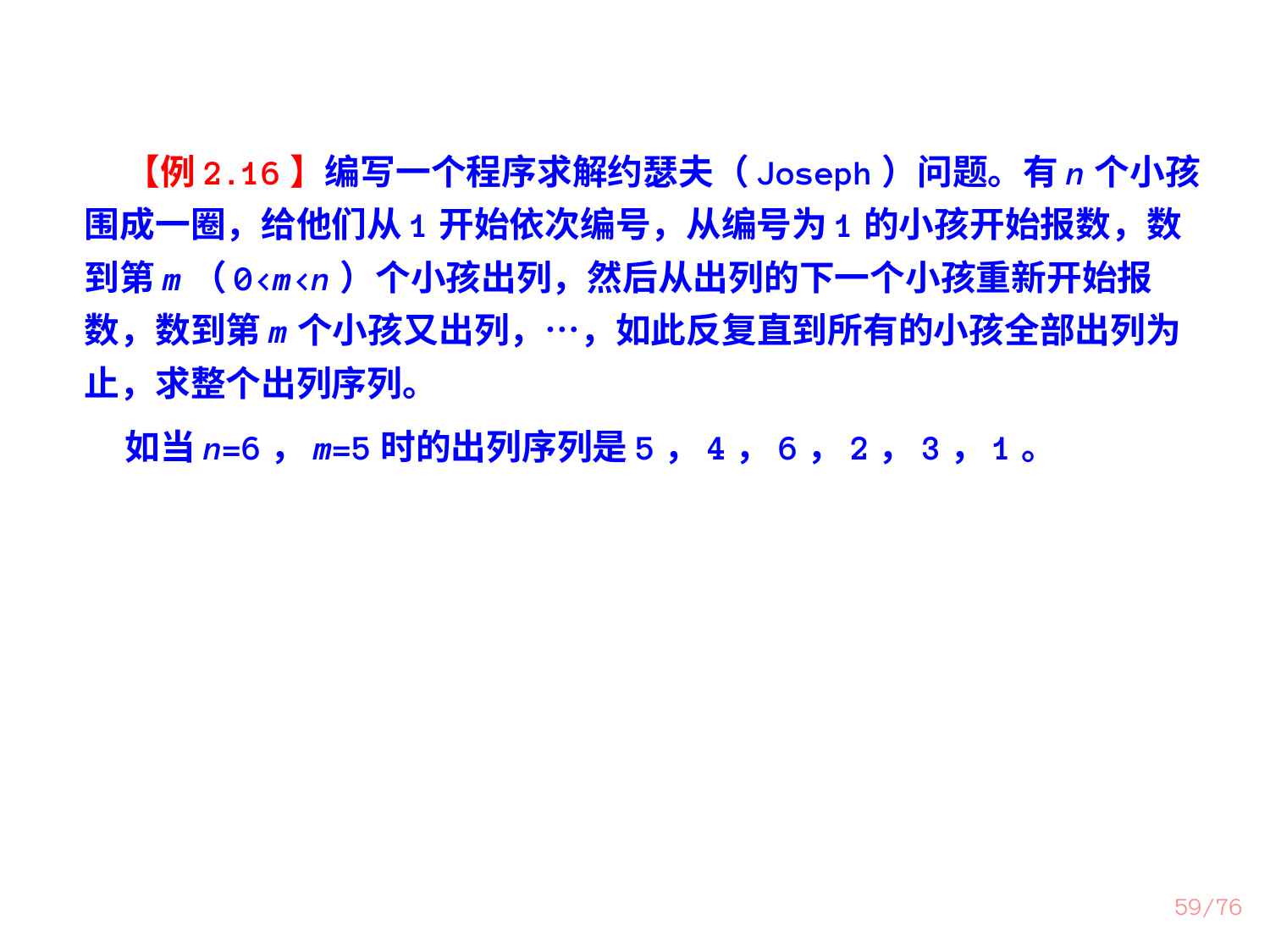

【例2.16】编写一个程序求解约瑟夫（Joseph）问题。有n个小孩围成一圈，给他们从1开始依次编号，从编号为1的小孩开始报数，数到第m（0<m<n）个小孩出列，然后从出列的下一个小孩重新开始报数，数到第m个小孩又出列，…，如此反复直到所有的小孩全部出列为止，求整个出列序列。
    如当n=6，m=5时的出列序列是5，4，6，2，3，1。
59/76